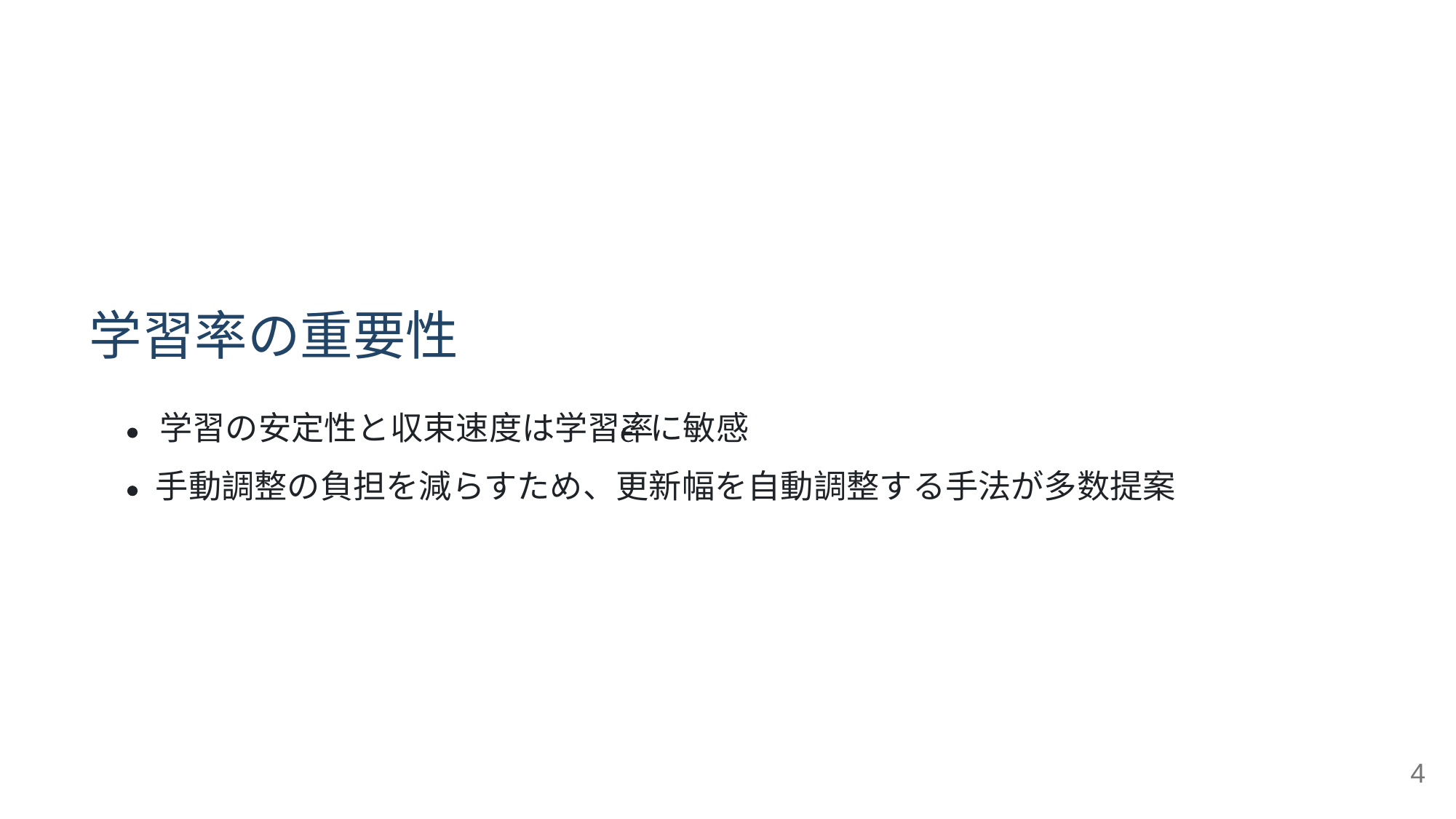

学習率の重要性
学習の安定性と収束速度は学習率
 に敏感

⼿動調整の負担を減らすため、更新幅を⾃動調整する⼿法が多数提案

4